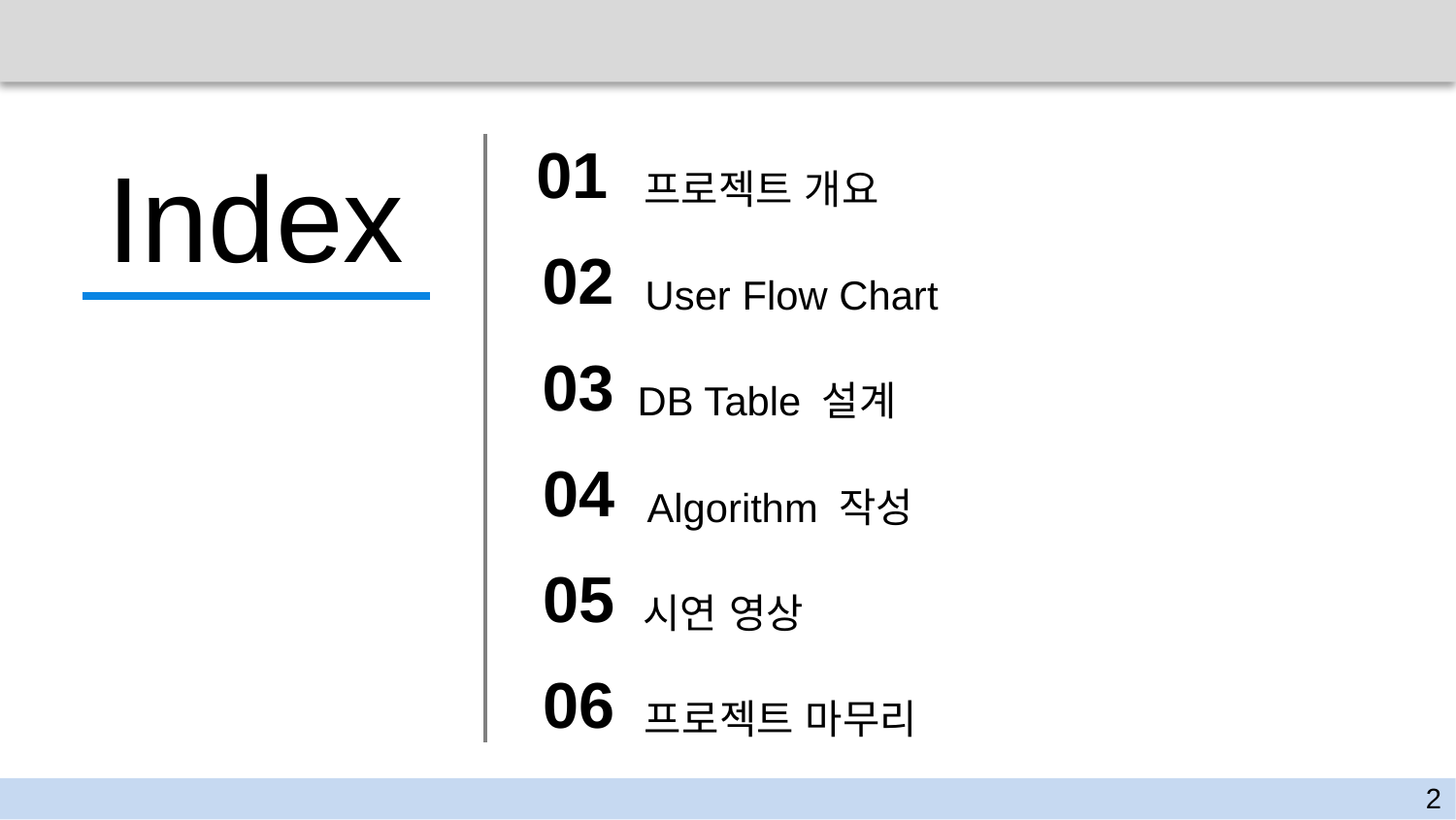

Index
01
프로젝트 개요
02
User Flow Chart
03
DB Table 설계
04
Algorithm 작성
05
시연 영상
06
프로젝트 마무리
2